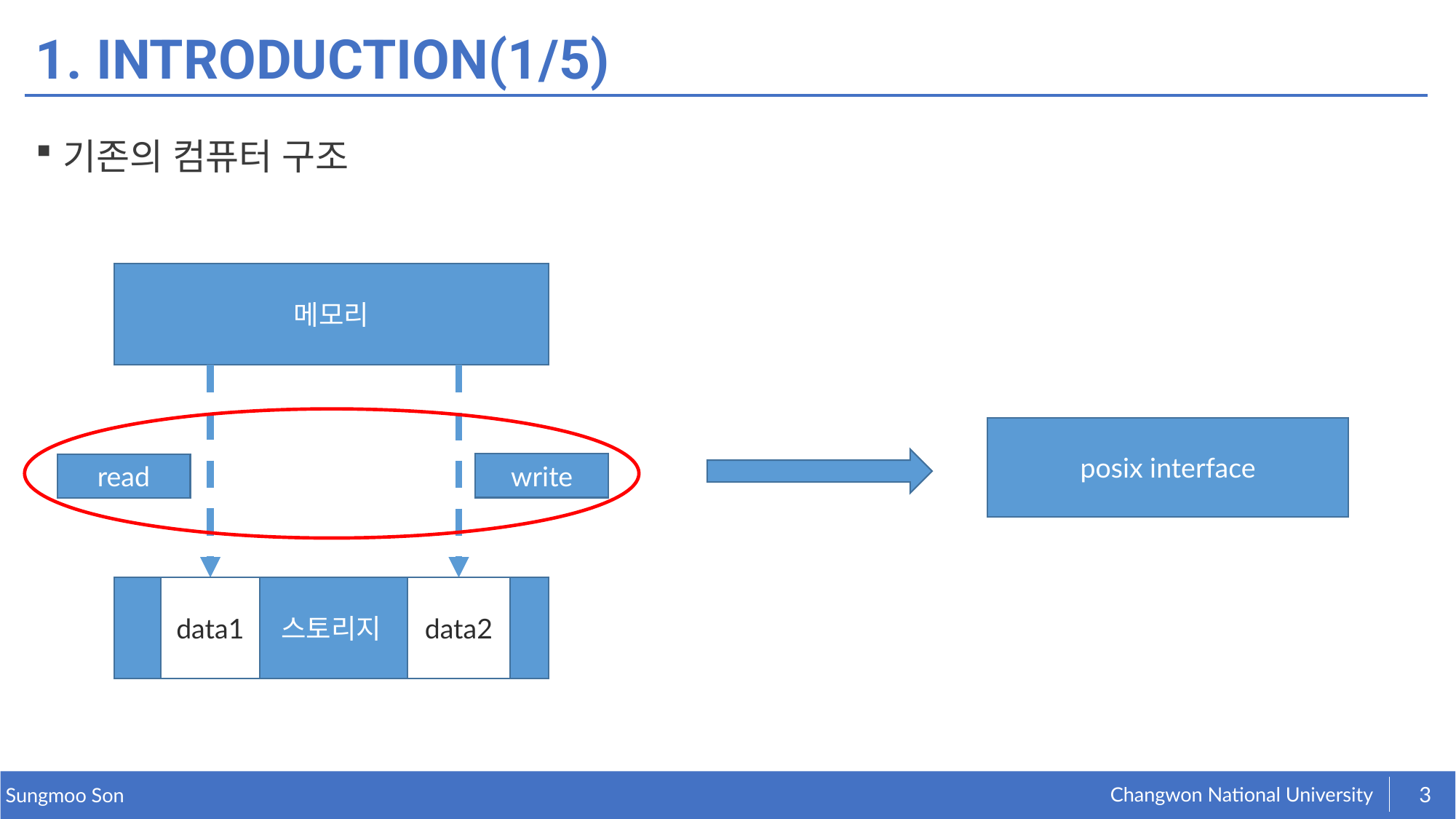

# 1. INTRODUCTION(1/5)
기존의 컴퓨터 구조

메모리

posix interface

write
read
data1
data2
스토리지
3